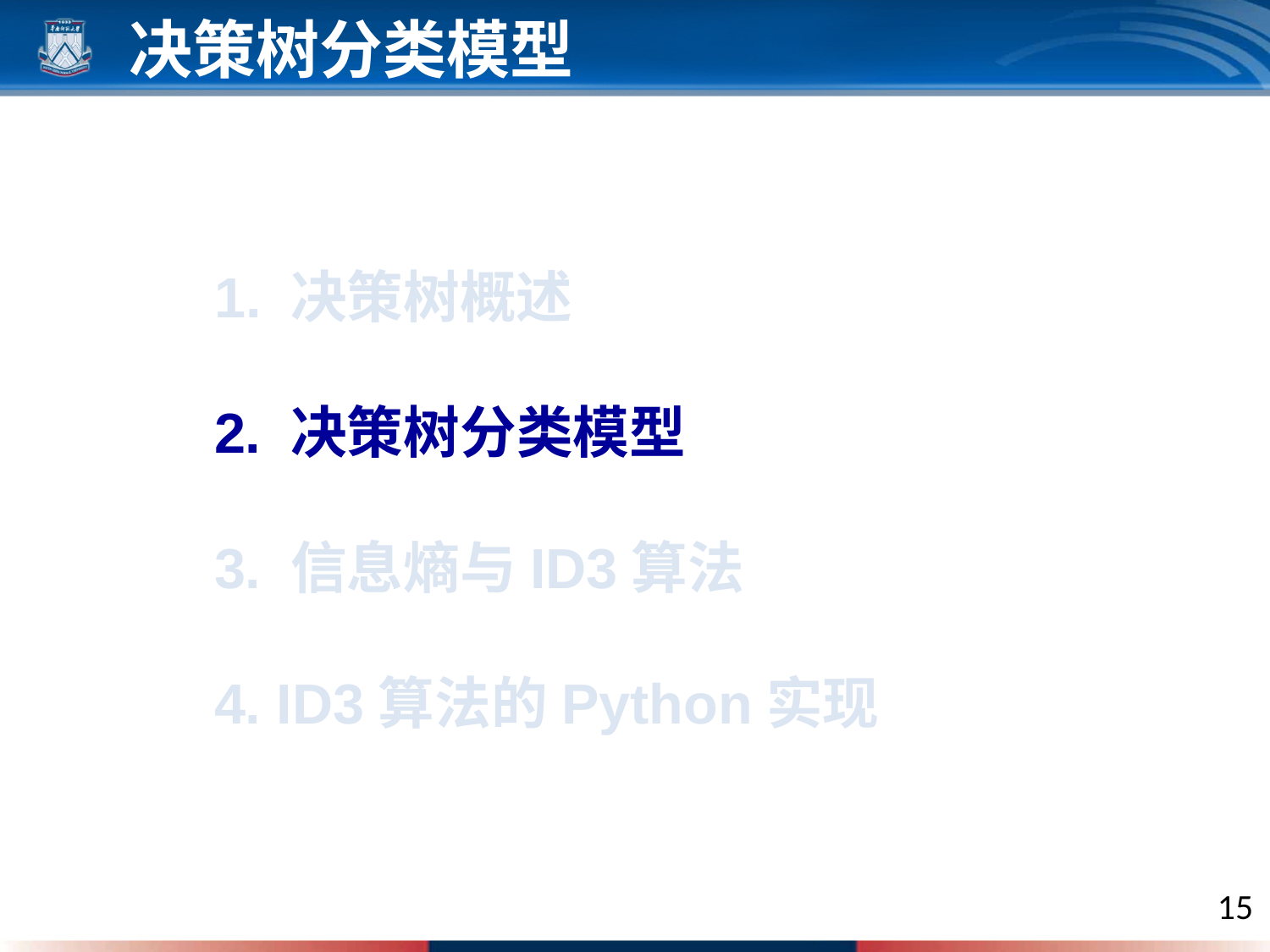

决策树分类模型
1. 决策树概述
2. 决策树分类模型
3. 信息熵与ID3算法
4. ID3算法的Python实现